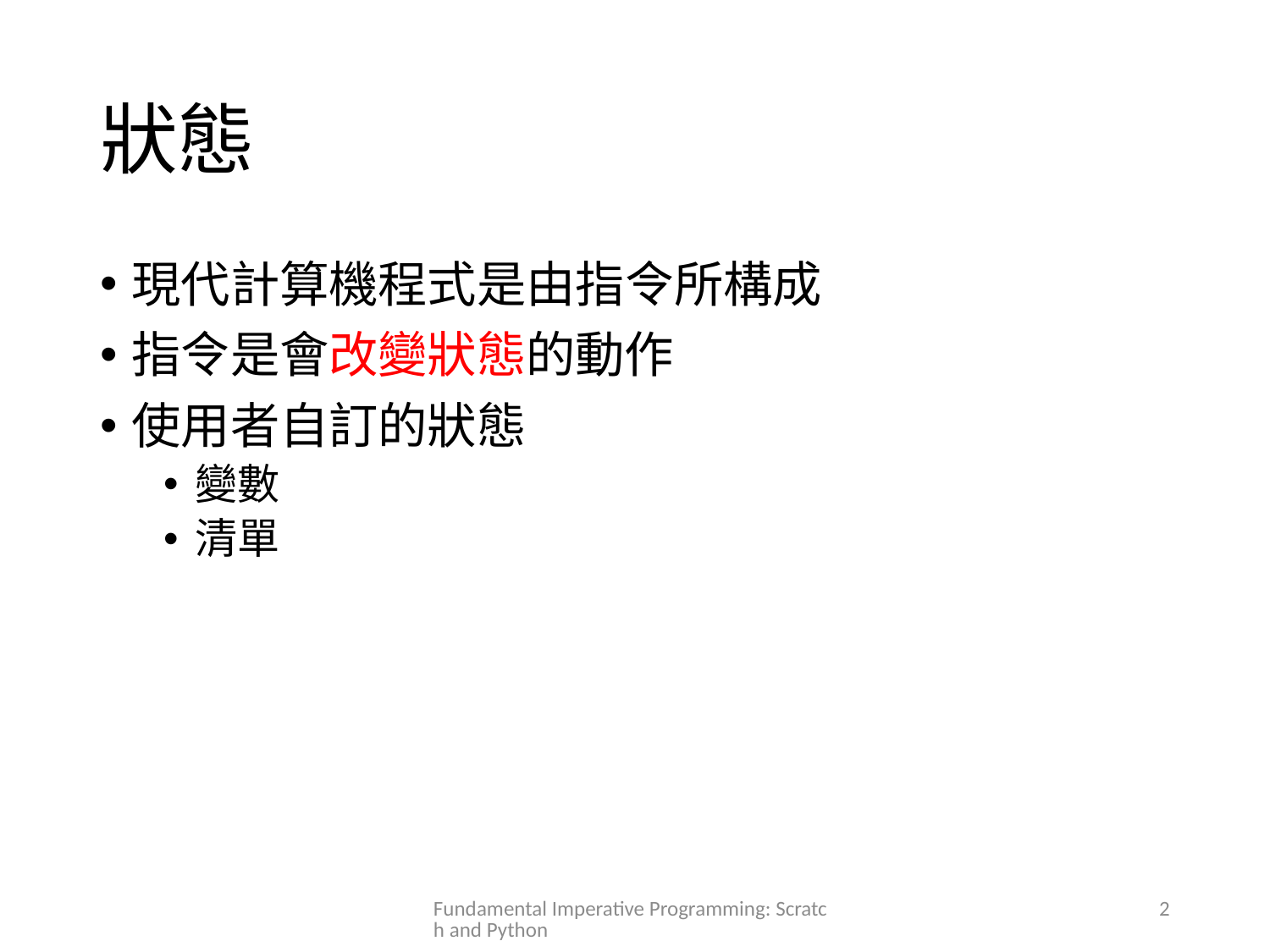

# 狀態
現代計算機程式是由指令所構成
指令是會改變狀態的動作
使用者自訂的狀態
變數
清單
Fundamental Imperative Programming: Scratch and Python
2